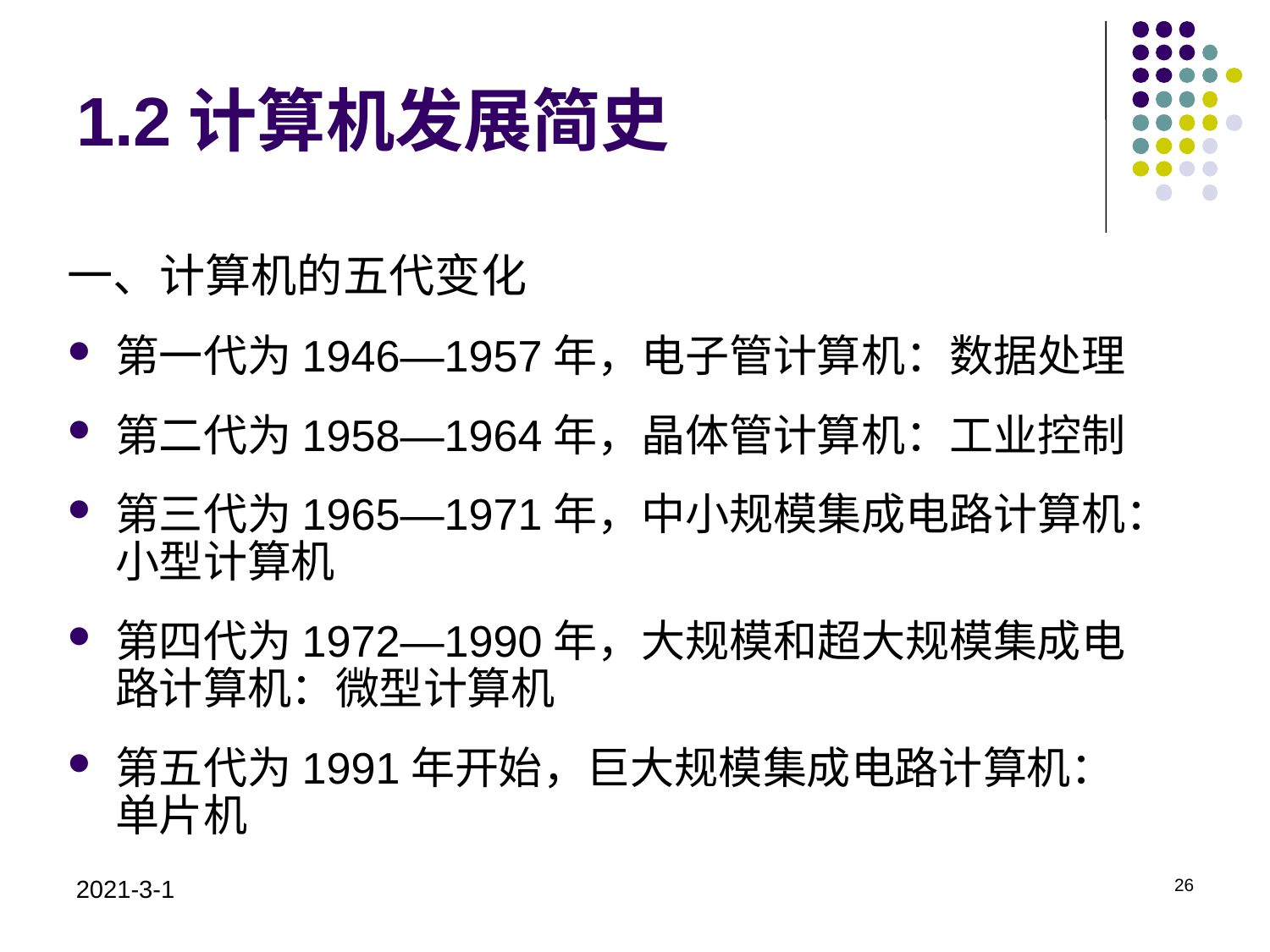

# 1.2计算机发展简史
一、计算机的五代变化
第一代为1946—1957年，电子管计算机：数据处理
第二代为1958—1964年，晶体管计算机：工业控制
第三代为1965—1971年，中小规模集成电路计算机：小型计算机
第四代为1972—1990年，大规模和超大规模集成电路计算机：微型计算机
第五代为1991年开始，巨大规模集成电路计算机：单片机
2021-3-1
26